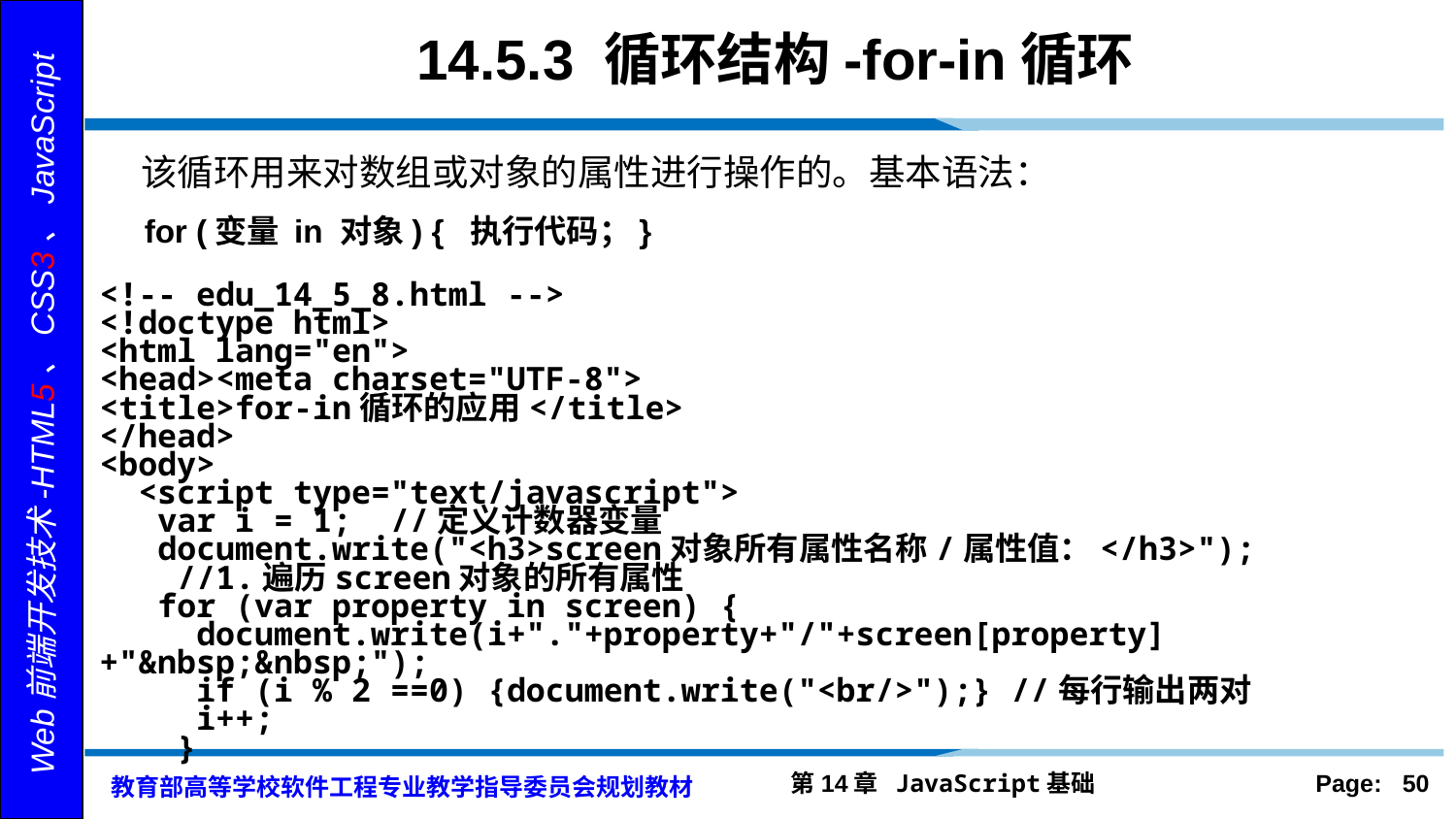

# 14.5.3 循环结构-for-in循环
    该循环用来对数组或对象的属性进行操作的。基本语法：
     for (变量 in 对象) {  执行代码；}
<!-- edu_14_5_8.html -->
<!doctype html>
<html lang="en">
<head><meta charset="UTF-8">
<title>for-in循环的应用</title>
</head>
<body>
  <script type="text/javascript">
   var i = 1;  //定义计数器变量
   document.write("<h3>screen对象所有属性名称/属性值：</h3>");
    //1.遍历screen对象的所有属性
   for (var property in screen) {
     document.write(i+"."+property+"/"+screen[property]+"&nbsp;&nbsp;");
     if (i % 2 ==0) {document.write("<br/>");} //每行输出两对
     i++;
    }